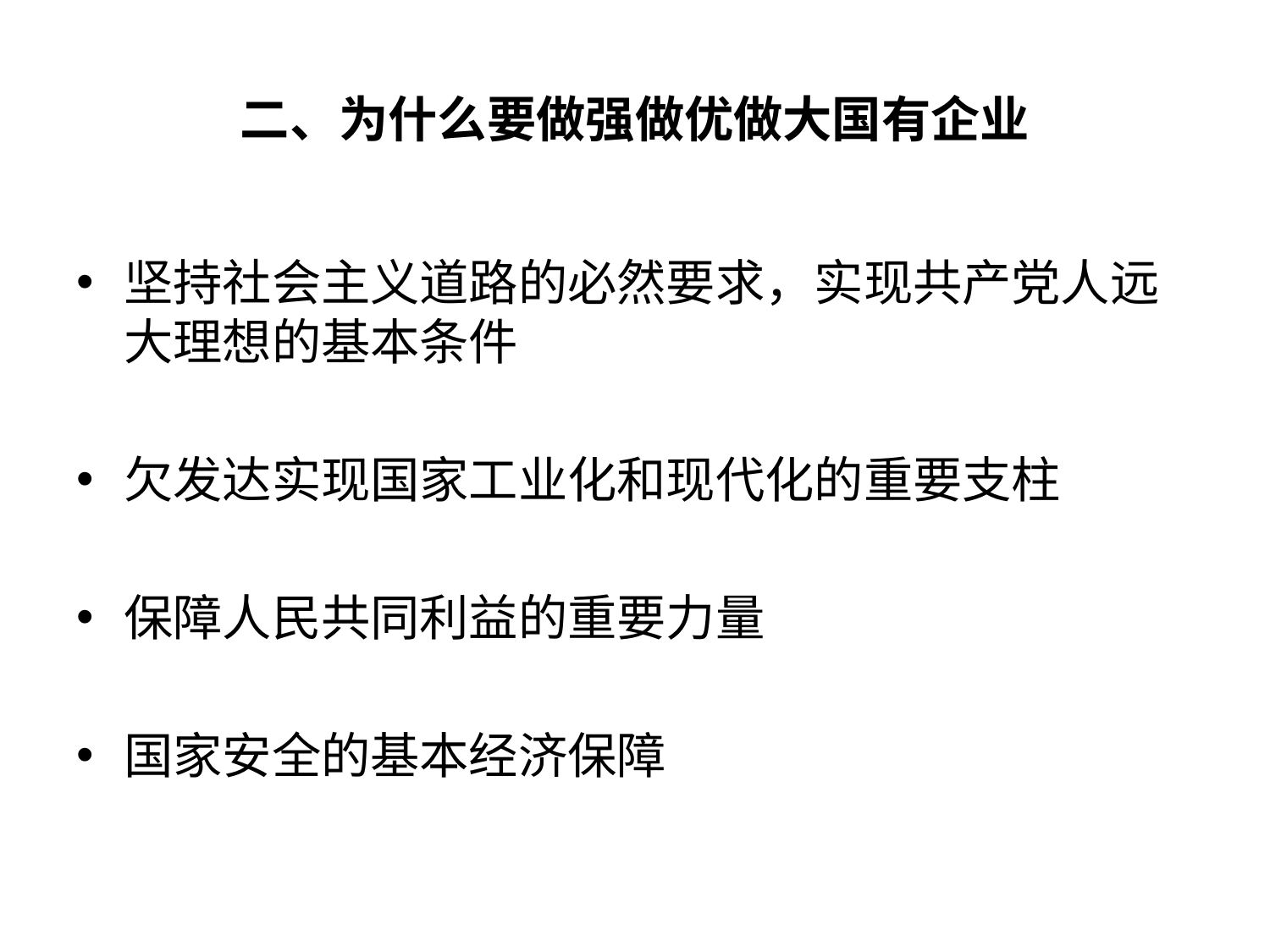

# 二、为什么要做强做优做大国有企业

坚持社会主义道路的必然要求，实现共产党人远大理想的基本条件

欠发达实现国家工业化和现代化的重要支柱

保障人民共同利益的重要力量

国家安全的基本经济保障